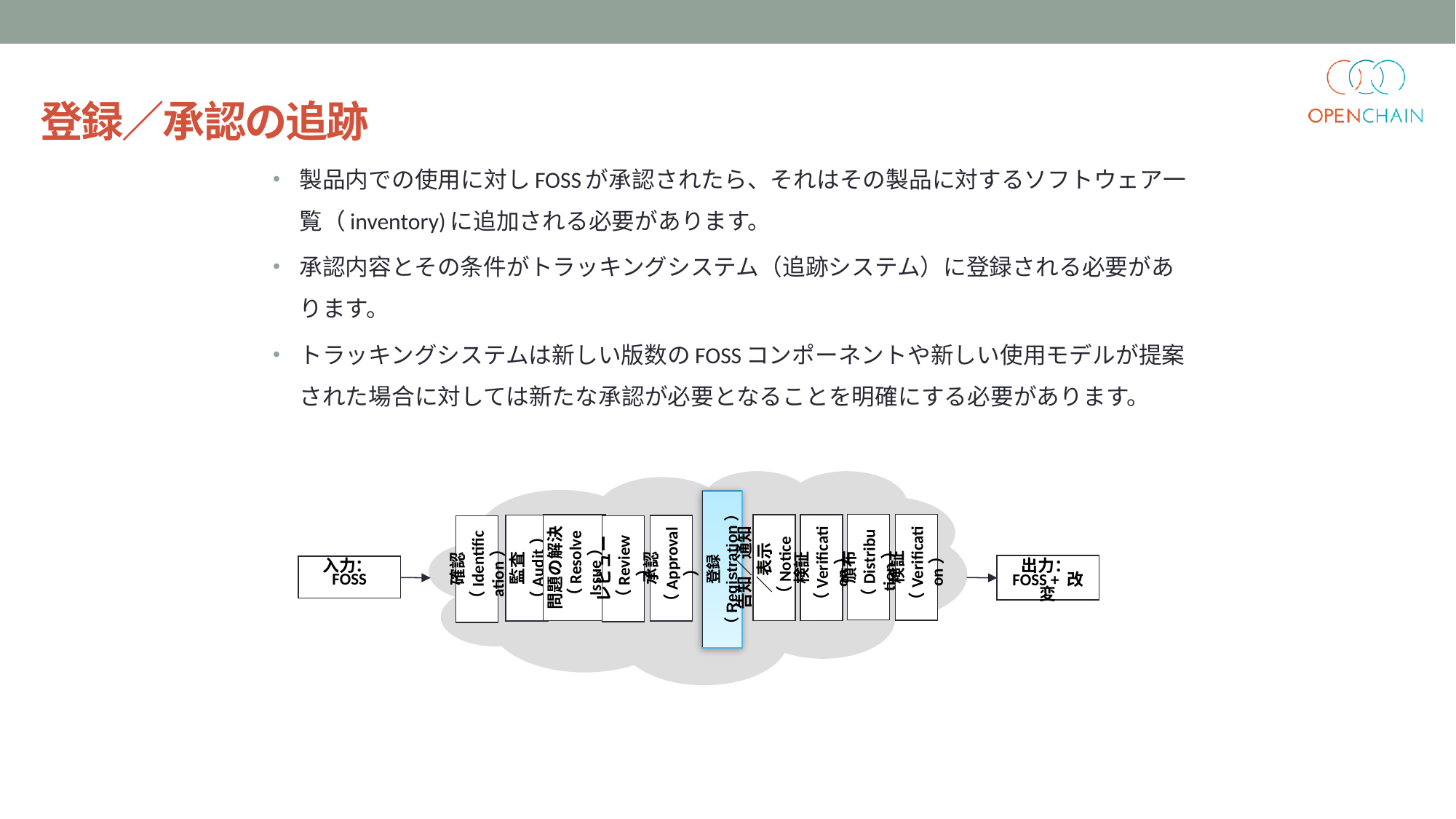

登録／承認の追跡
製品内での使用に対しFOSSが承認されたら、それはその製品に対するソフトウェア一覧（inventory)に追加される必要があります。
承認内容とその条件がトラッキングシステム（追跡システム）に登録される必要があります。
トラッキングシステムは新しい版数のFOSSコンポーネントや新しい使用モデルが提案された場合に対しては新たな承認が必要となることを明確にする必要があります。

登録（Registration）
頒布（Distribution）
検証（Verification）
問題の解決（Resolve Issue）
告知／通知／表示（Notice）
検証（Verification）
監査（Audit）
承認（Approval）
確認（Identification）
レビュー（Review）
入力：
FOSS
出力：
FOSS + 改変